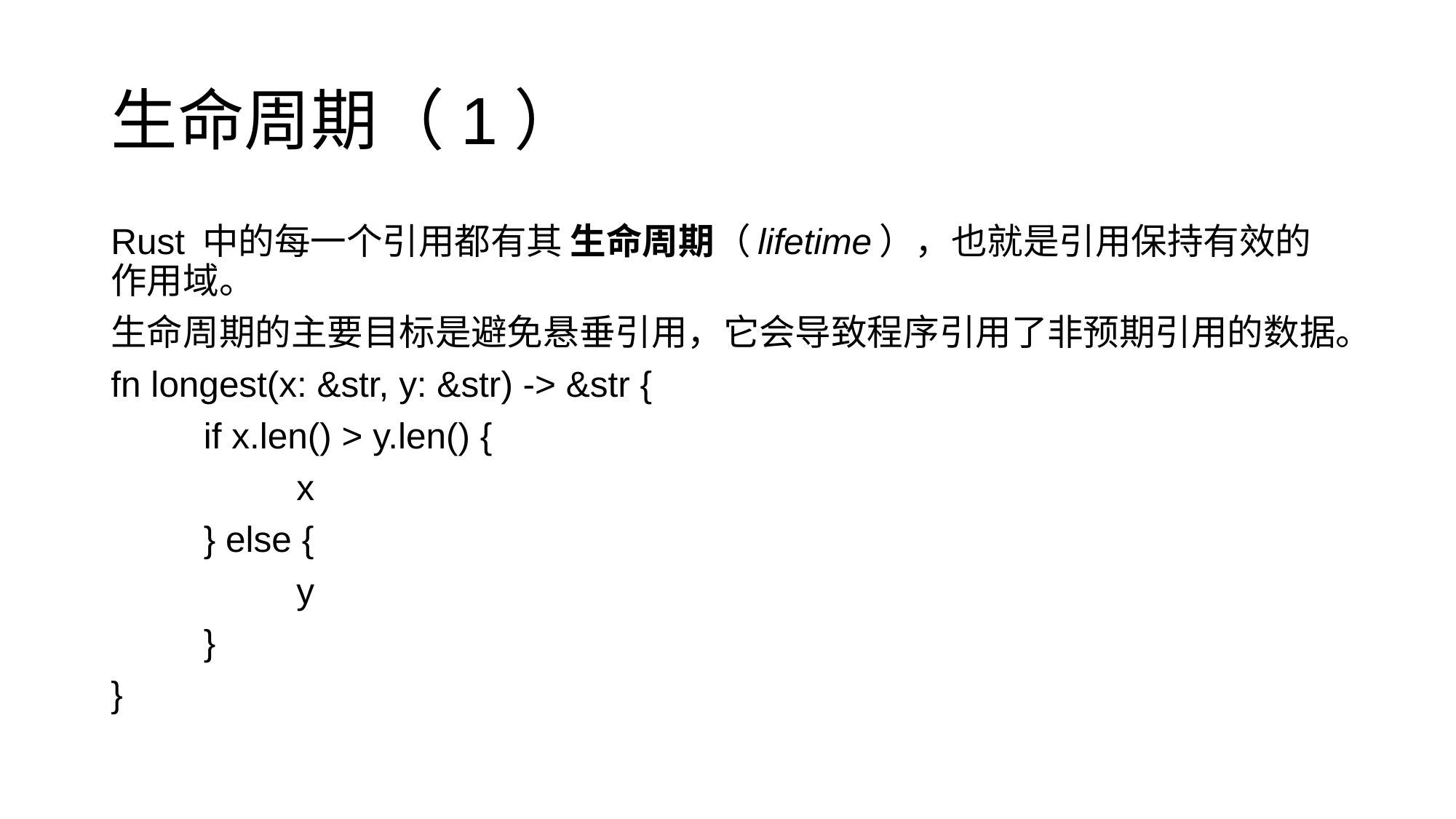

# 生命周期（1）
Rust 中的每一个引用都有其 生命周期（lifetime），也就是引用保持有效的作用域。
生命周期的主要目标是避免悬垂引用，它会导致程序引用了非预期引用的数据。
fn longest(x: &str, y: &str) -> &str {
	if x.len() > y.len() {
		x
	} else {
		y
	}
}